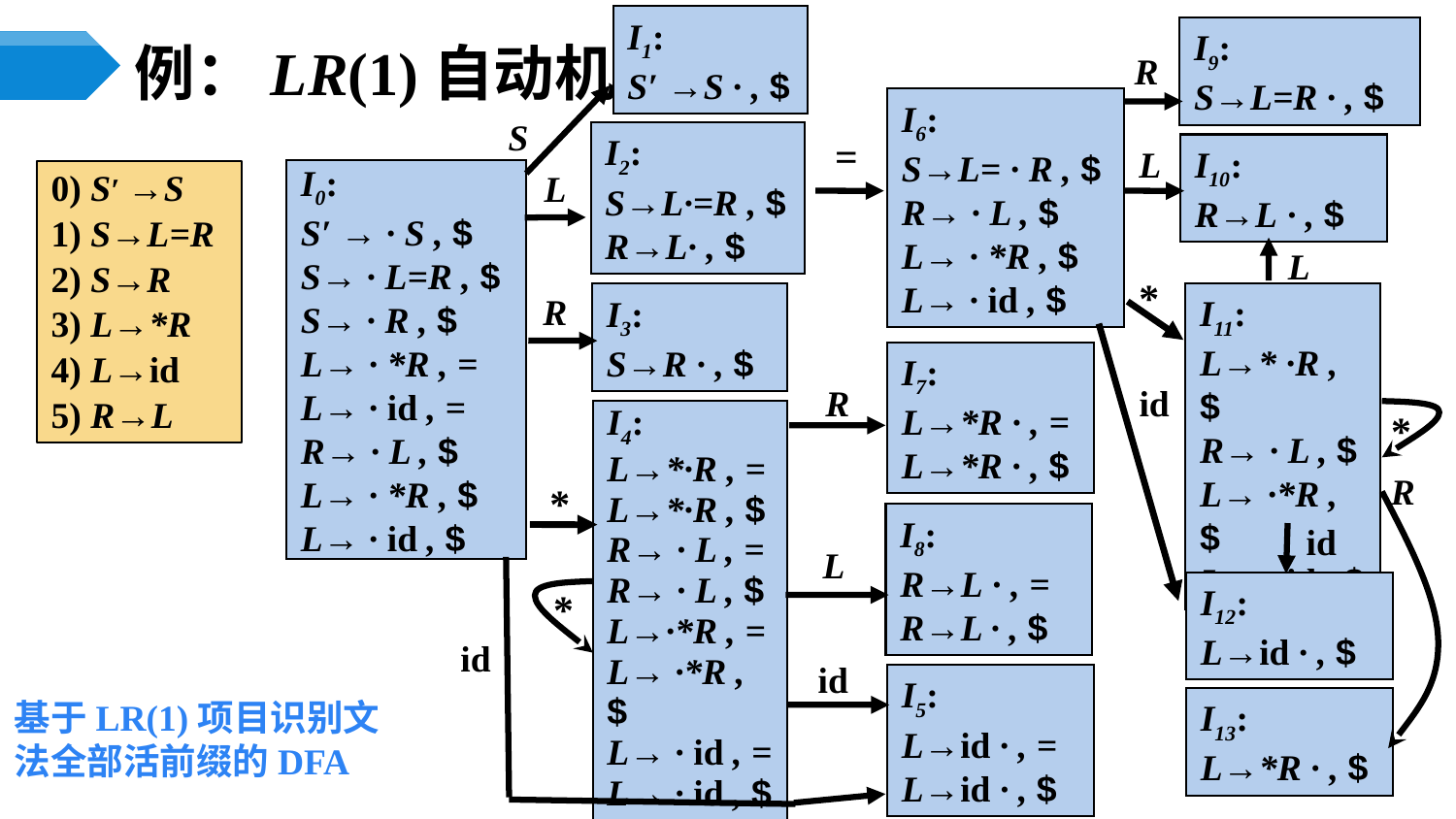

I1:
S′ →S · , $
I9:
S→L=R · , $
R
# 例：LR(1)自动机

I6:
S→L= · R , $
R→ · L , $
L→ · *R , $
L→ · id , $

S
I2:
S→L·=R , $
R→L· , $
=
L
I10:
R→L · , $
L
I0:
S′ → · S , $
S→ · L=R , $
S→ · R , $
L→ · *R , =
L→ · id , =
R→ · L , $
L→ · *R , $
L→ · id , $
0) S′ →S
1) S→L=R
2) S→R
3) L→*R
4) L→id
5) R→L

L

*
R
I11:
L→* ·R , $
R→ · L , $
L→ ·*R , $
L→ · id , $
I3:
S→R · , $

I7:
L→*R · , =
L→*R · , $
R
id
*
I4:
L→*·R , =
L→*·R , $
R→ · L , =
R→ · L , $
L→·*R , =
L→ ·*R , $
L→ · id , =
L→ · id , $

R
*

I8:
R→L · , =
R→L · , $
id

L

I12:
L→id · , $
*

id
id
I5:
L→id · , =
L→id · , $
基于LR(1)项目识别文法全部活前缀的DFA
I13:
L→*R · , $